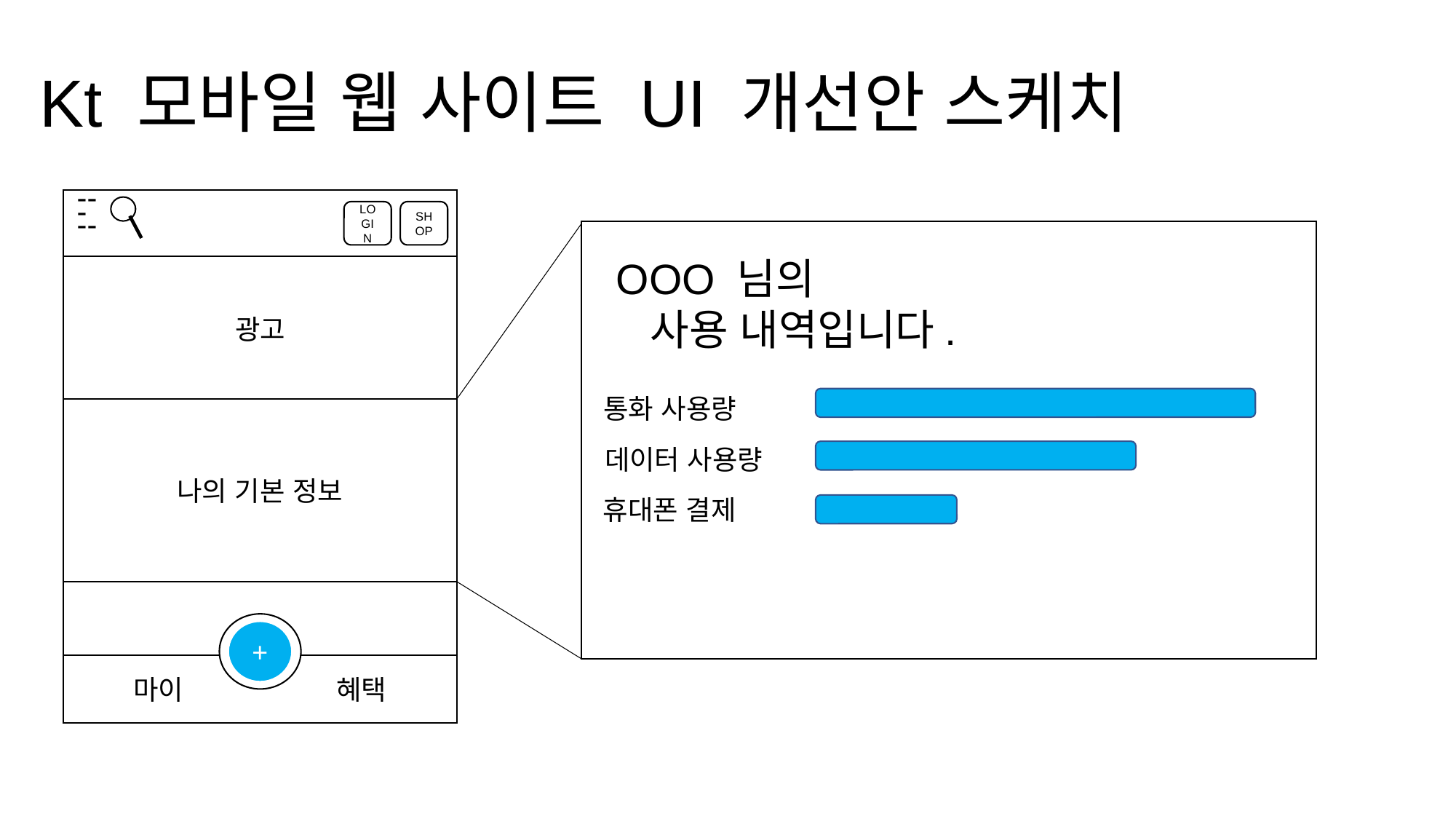

# Kt 모바일 웹 사이트 UI 개선안 스케치

--
-
--

LOGIN
SHOP

OOO 님의
  사용 내역입니다.
광고
통화 사용량

나의 기본 정보
데이터 사용량

휴대폰 결제

+
마이                    혜택